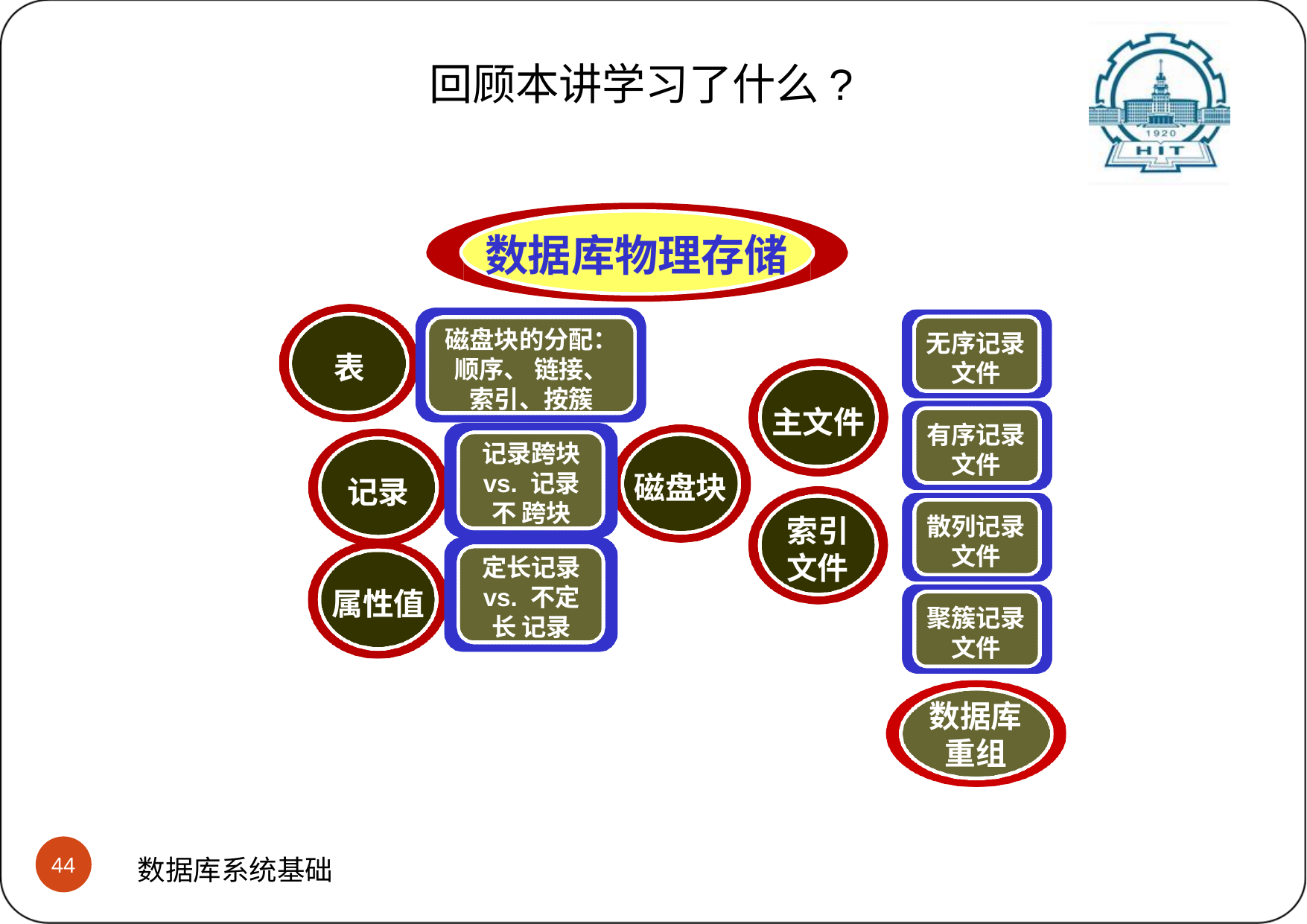

# 回顾本讲学习了什么?

数据库物理存储

磁盘块的分配： 顺序、 链接、 索引、按簇
无序记录 文件
表
主文件
有序记录 文件
记录跨块 vs. 记录不 跨块
磁盘块
记录
散列记录 文件
索引 文件
定长记录 vs. 不定长 记录
属性值
聚簇记录 文件
数据库 重组